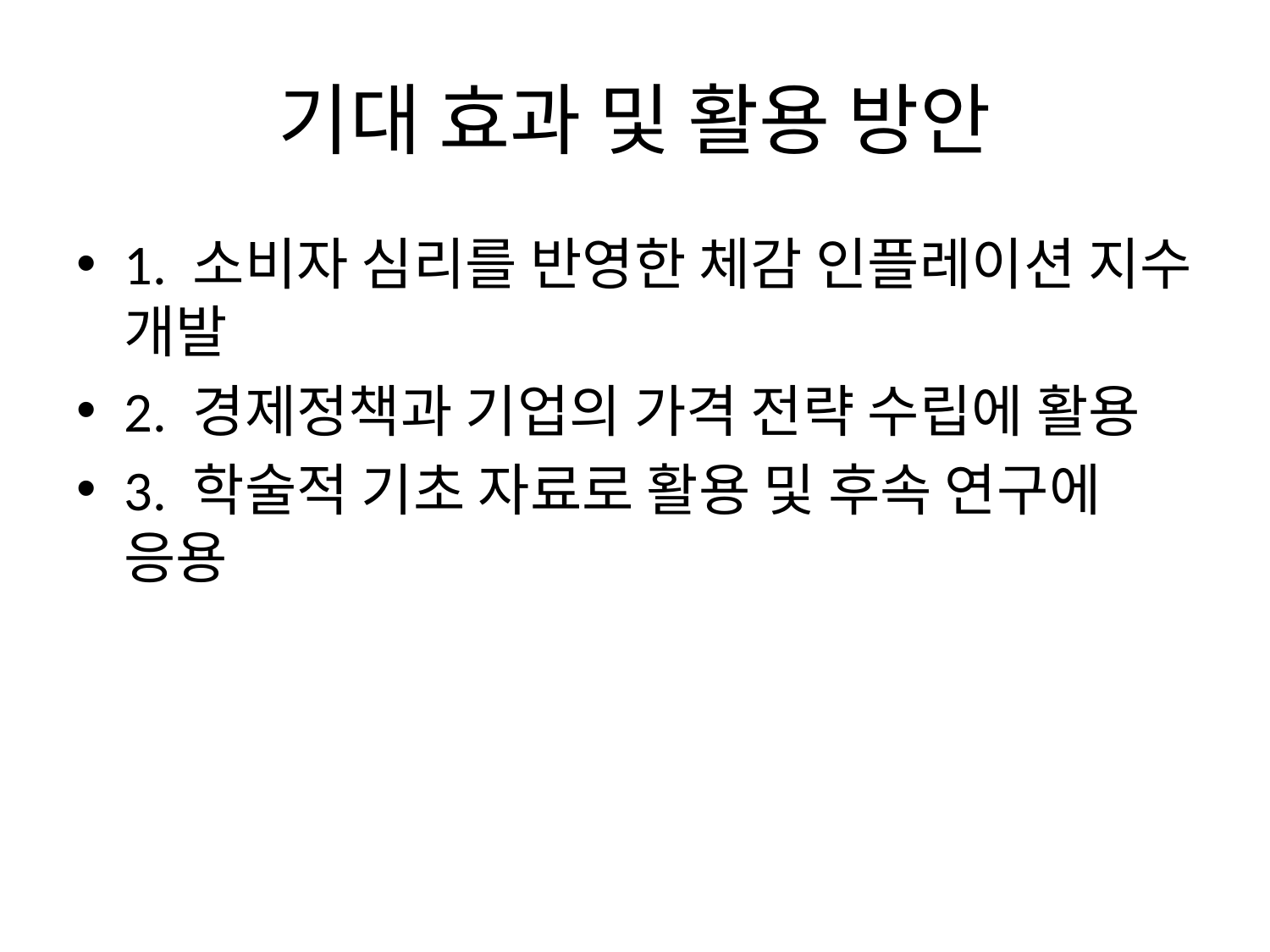

# 기대 효과 및 활용 방안
1. 소비자 심리를 반영한 체감 인플레이션 지수 개발
2. 경제정책과 기업의 가격 전략 수립에 활용
3. 학술적 기초 자료로 활용 및 후속 연구에 응용